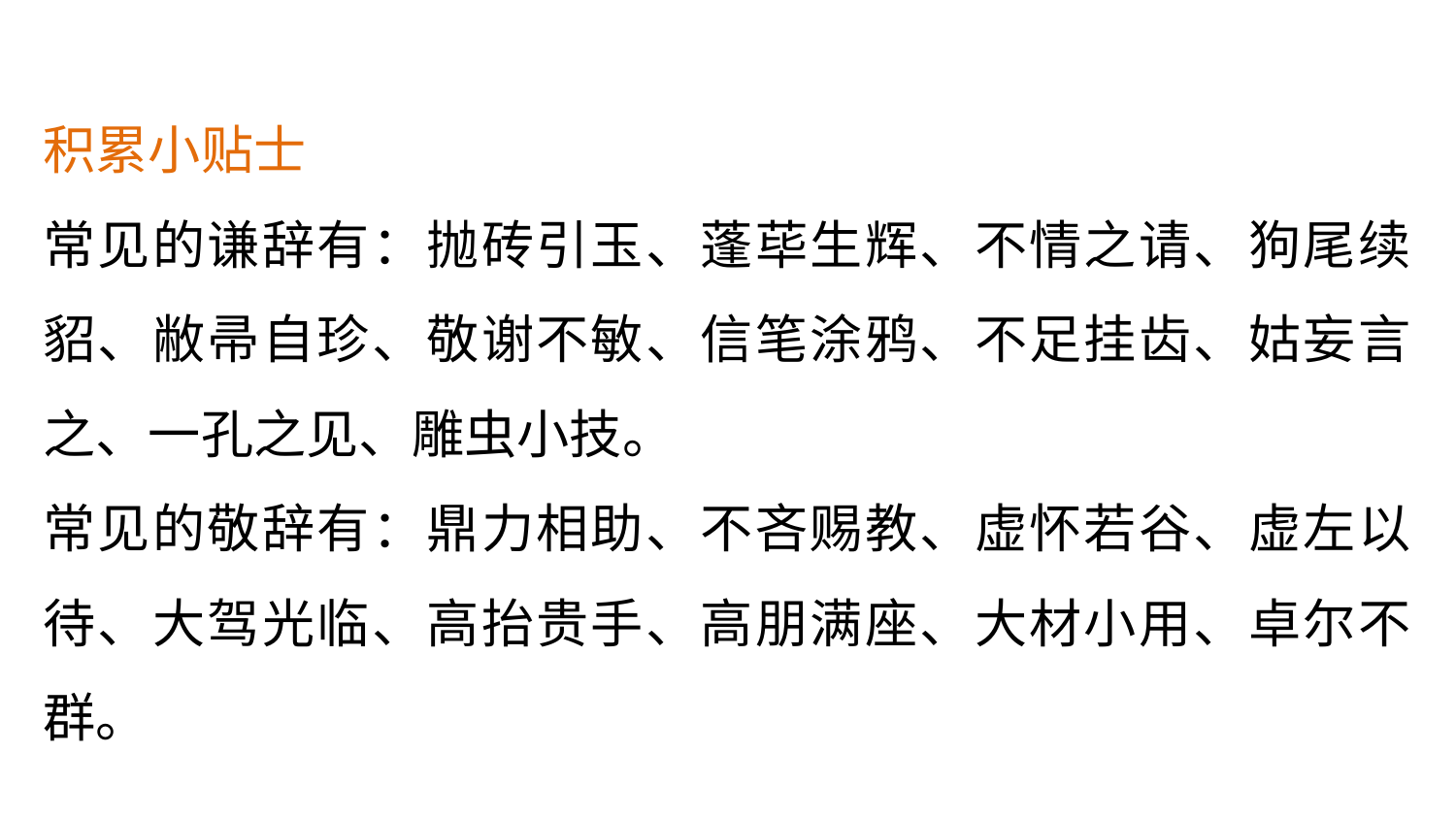

积累小贴士
常见的谦辞有：抛砖引玉、蓬荜生辉、不情之请、狗尾续貂、敝帚自珍、敬谢不敏、信笔涂鸦、不足挂齿、姑妄言之、一孔之见、雕虫小技。
常见的敬辞有：鼎力相助、不吝赐教、虚怀若谷、虚左以待、大驾光临、高抬贵手、高朋满座、大材小用、卓尔不群。